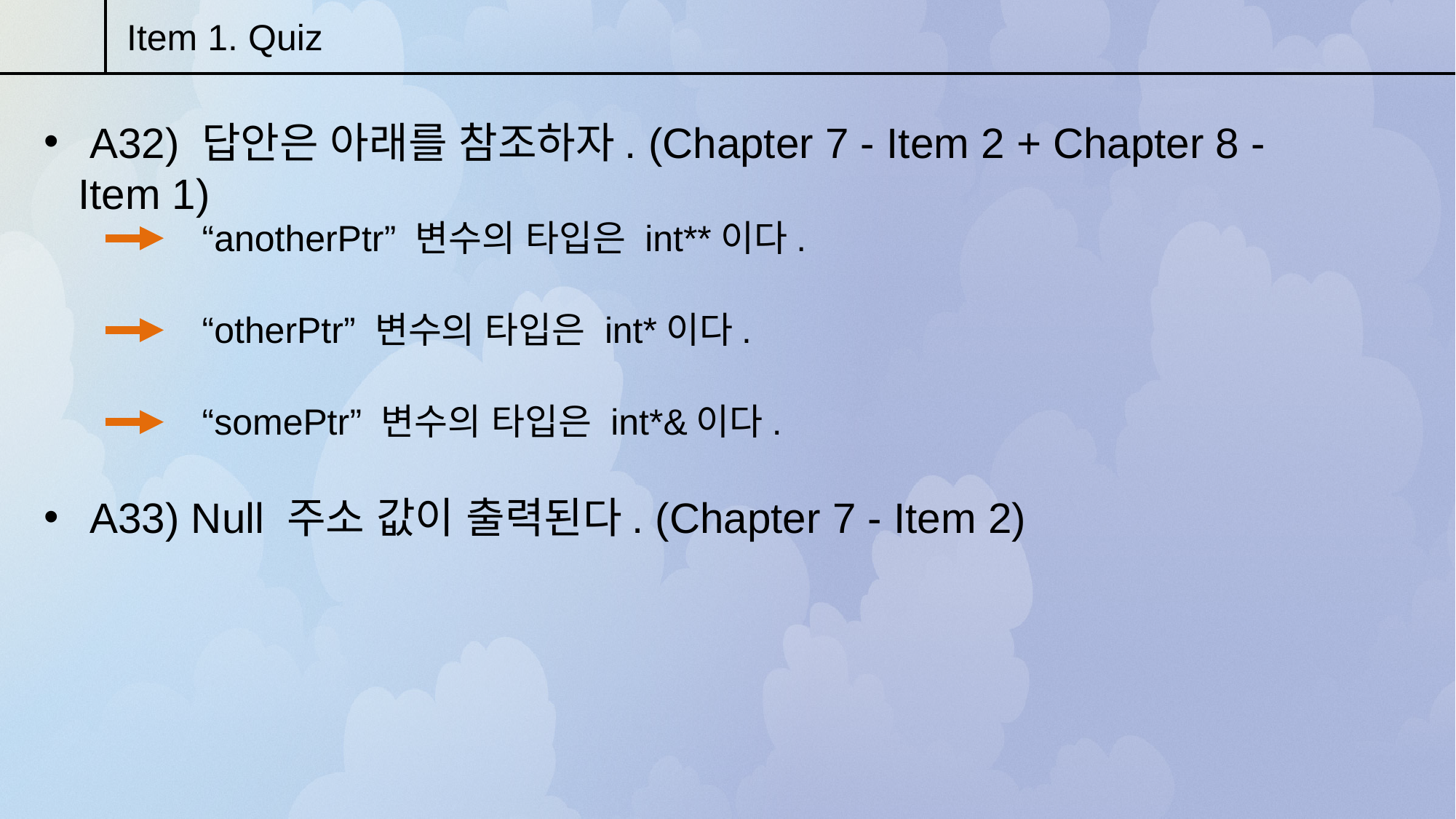

Item 1. Quiz
 A32) 답안은 아래를 참조하자. (Chapter 7 - Item 2 + Chapter 8 - Item 1)
“anotherPtr” 변수의 타입은 int**이다.
“otherPtr” 변수의 타입은 int*이다.
“somePtr” 변수의 타입은 int*&이다.
 A33) Null 주소 값이 출력된다. (Chapter 7 - Item 2)